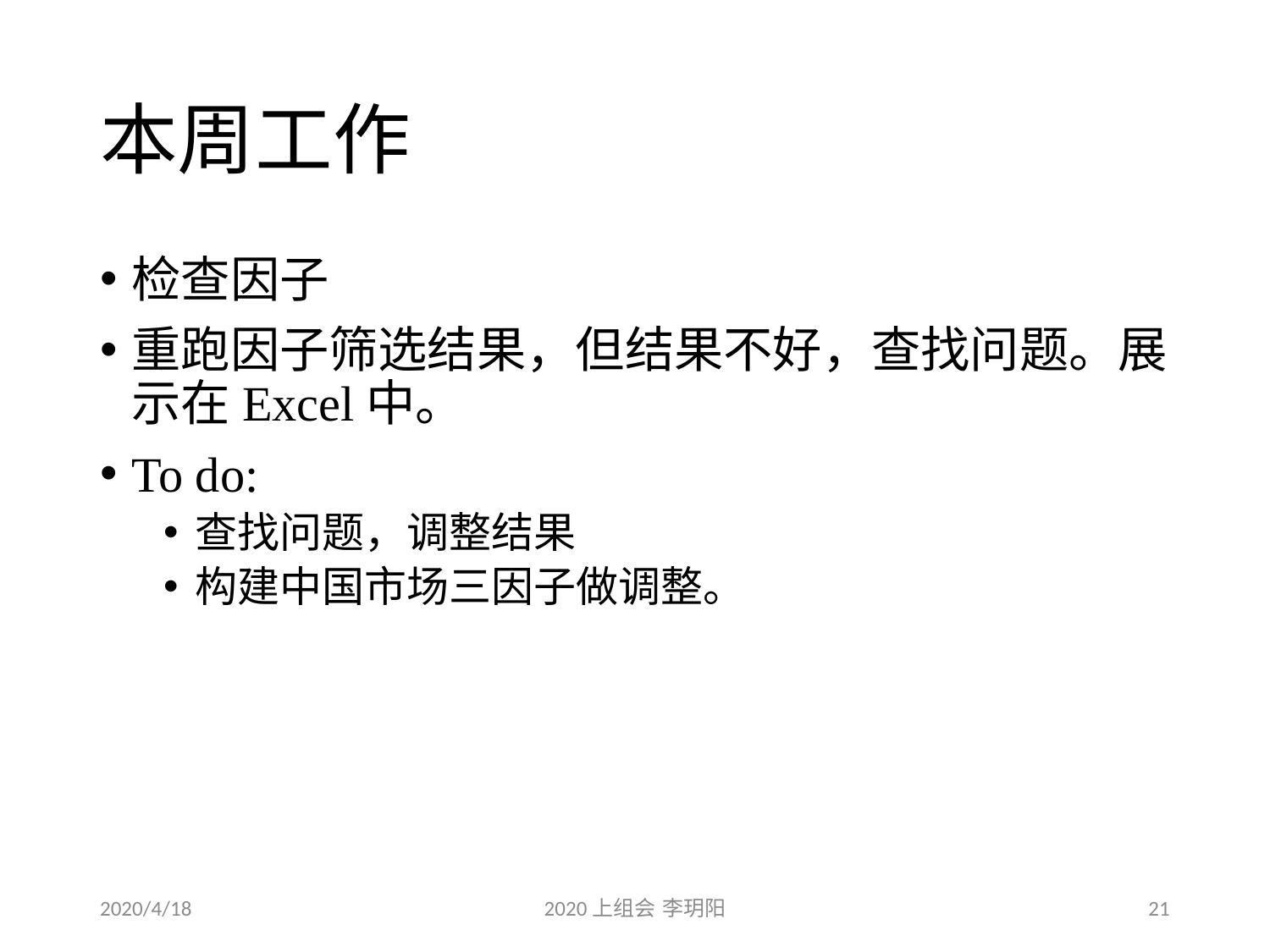

# 本周工作
检查因子
重跑因子筛选结果，但结果不好，查找问题。展示在Excel中。
To do:
查找问题，调整结果
构建中国市场三因子做调整。
2020/4/18
2020上组会 李玥阳
21